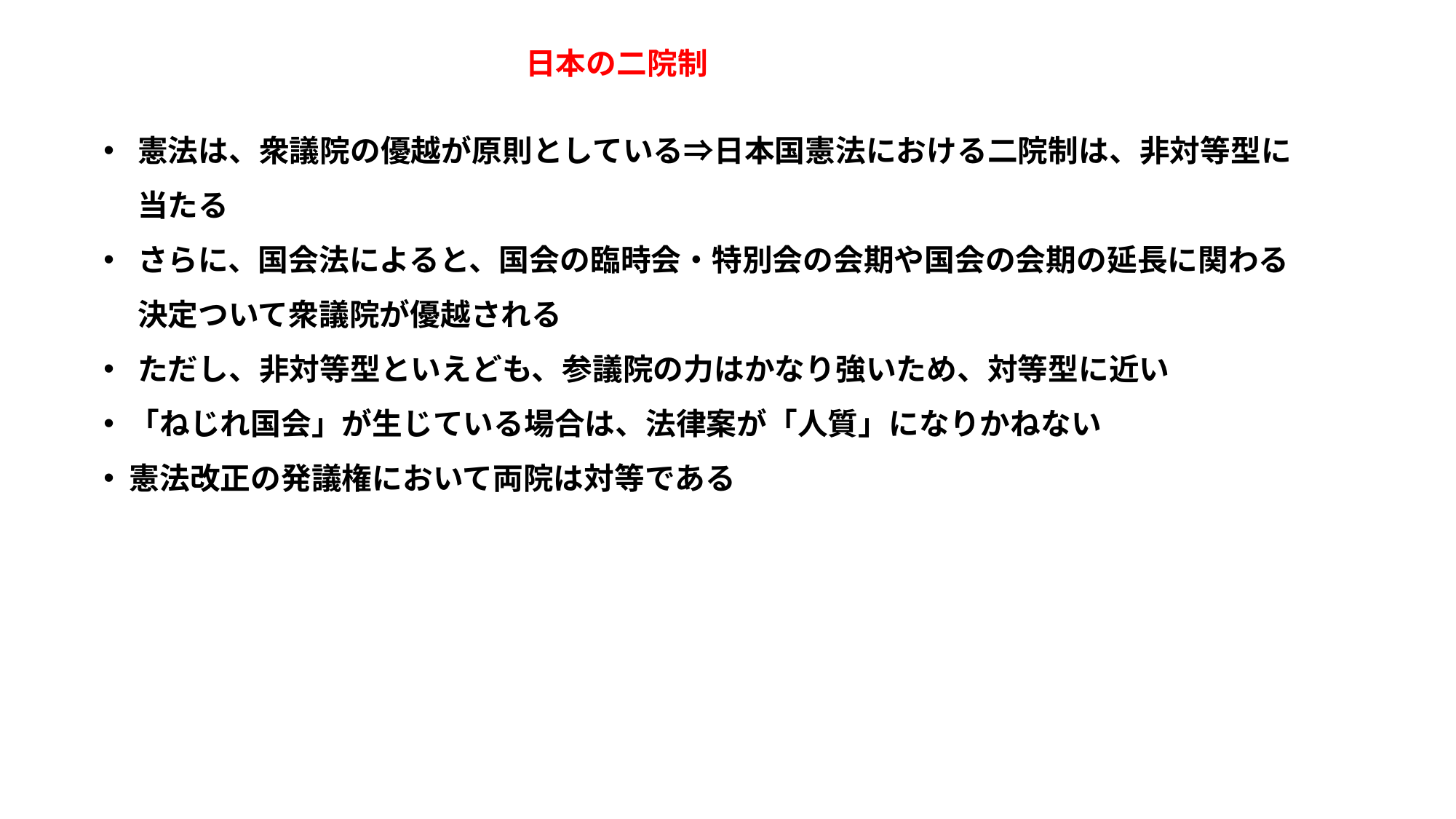

日本の二院制
憲法は、衆議院の優越が原則としている⇒日本国憲法における二院制は、非対等型に当たる
さらに、国会法によると、国会の臨時会・特別会の会期や国会の会期の延長に関わる決定ついて衆議院が優越される
ただし、非対等型といえども、参議院の力はかなり強いため、対等型に近い
「ねじれ国会」が生じている場合は、法律案が「人質」になりかねない
憲法改正の発議権において両院は対等である